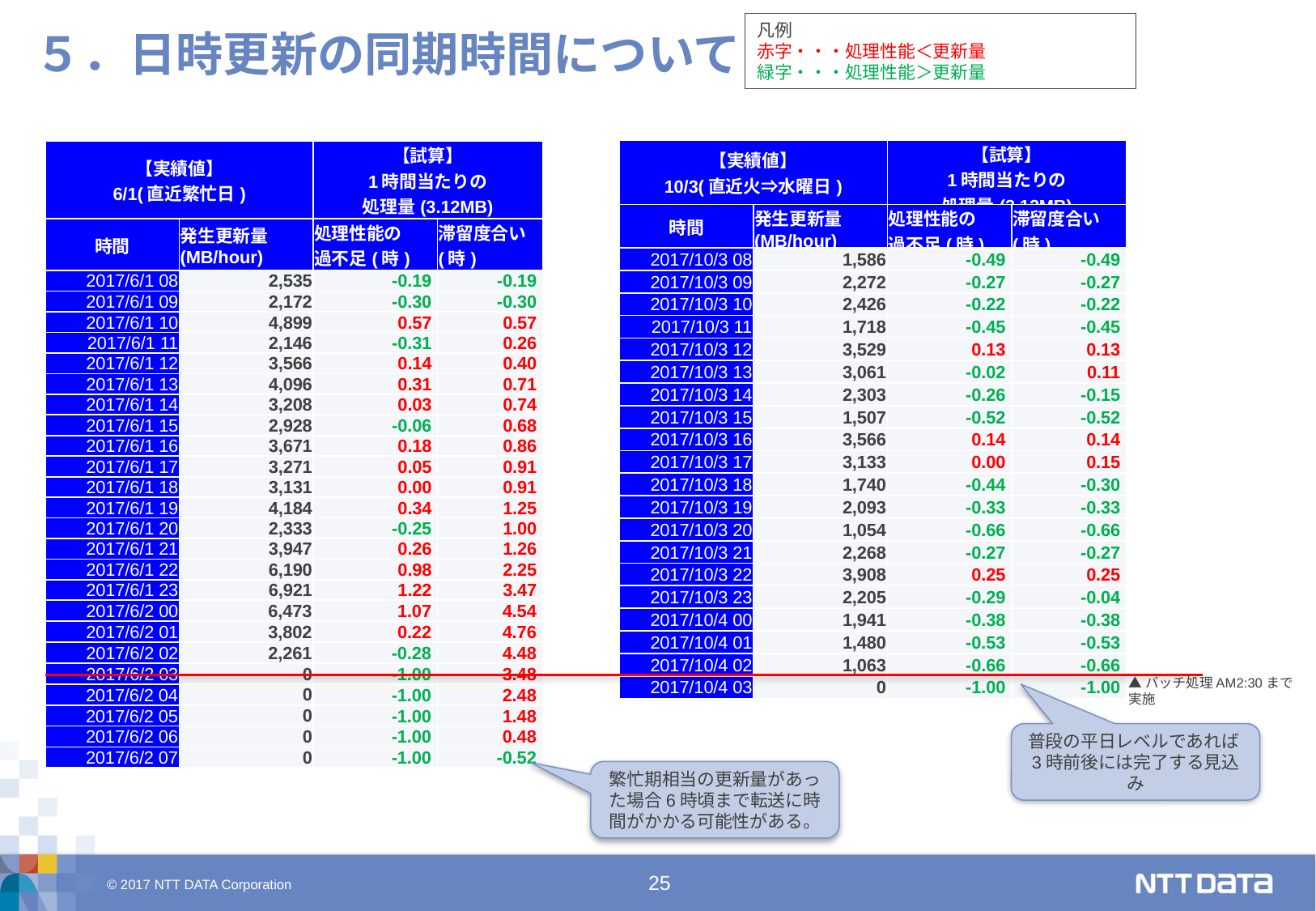

５．日時更新の同期時間について
凡例
赤字・・・処理性能＜更新量
緑字・・・処理性能＞更新量
| 【実績値】 10/3(直近火⇒水曜日) |  | 【試算】 1時間当たりの 処理量(3.12MB) |  |
| --- | --- | --- | --- |
| 時間 | 発生更新量(MB/hour) | 処理性能の 過不足(時) | 滞留度合い (時) |
| 2017/10/3 08 | 1,586 | -0.49 | -0.49 |
| 2017/10/3 09 | 2,272 | -0.27 | -0.27 |
| 2017/10/3 10 | 2,426 | -0.22 | -0.22 |
| 2017/10/3 11 | 1,718 | -0.45 | -0.45 |
| 2017/10/3 12 | 3,529 | 0.13 | 0.13 |
| 2017/10/3 13 | 3,061 | -0.02 | 0.11 |
| 2017/10/3 14 | 2,303 | -0.26 | -0.15 |
| 2017/10/3 15 | 1,507 | -0.52 | -0.52 |
| 2017/10/3 16 | 3,566 | 0.14 | 0.14 |
| 2017/10/3 17 | 3,133 | 0.00 | 0.15 |
| 2017/10/3 18 | 1,740 | -0.44 | -0.30 |
| 2017/10/3 19 | 2,093 | -0.33 | -0.33 |
| 2017/10/3 20 | 1,054 | -0.66 | -0.66 |
| 2017/10/3 21 | 2,268 | -0.27 | -0.27 |
| 2017/10/3 22 | 3,908 | 0.25 | 0.25 |
| 2017/10/3 23 | 2,205 | -0.29 | -0.04 |
| 2017/10/4 00 | 1,941 | -0.38 | -0.38 |
| 2017/10/4 01 | 1,480 | -0.53 | -0.53 |
| 2017/10/4 02 | 1,063 | -0.66 | -0.66 |
| 2017/10/4 03 | 0 | -1.00 | -1.00 |
| 【実績値】 6/1(直近繁忙日) |  | 【試算】 1時間当たりの 処理量(3.12MB) |  |
| --- | --- | --- | --- |
| 時間 | 発生更新量(MB/hour) | 処理性能の 過不足(時) | 滞留度合い (時) |
| 2017/6/1 08 | 2,535 | -0.19 | -0.19 |
| 2017/6/1 09 | 2,172 | -0.30 | -0.30 |
| 2017/6/1 10 | 4,899 | 0.57 | 0.57 |
| 2017/6/1 11 | 2,146 | -0.31 | 0.26 |
| 2017/6/1 12 | 3,566 | 0.14 | 0.40 |
| 2017/6/1 13 | 4,096 | 0.31 | 0.71 |
| 2017/6/1 14 | 3,208 | 0.03 | 0.74 |
| 2017/6/1 15 | 2,928 | -0.06 | 0.68 |
| 2017/6/1 16 | 3,671 | 0.18 | 0.86 |
| 2017/6/1 17 | 3,271 | 0.05 | 0.91 |
| 2017/6/1 18 | 3,131 | 0.00 | 0.91 |
| 2017/6/1 19 | 4,184 | 0.34 | 1.25 |
| 2017/6/1 20 | 2,333 | -0.25 | 1.00 |
| 2017/6/1 21 | 3,947 | 0.26 | 1.26 |
| 2017/6/1 22 | 6,190 | 0.98 | 2.25 |
| 2017/6/1 23 | 6,921 | 1.22 | 3.47 |
| 2017/6/2 00 | 6,473 | 1.07 | 4.54 |
| 2017/6/2 01 | 3,802 | 0.22 | 4.76 |
| 2017/6/2 02 | 2,261 | -0.28 | 4.48 |
| 2017/6/2 03 | 0 | -1.00 | 3.48 |
| 2017/6/2 04 | 0 | -1.00 | 2.48 |
| 2017/6/2 05 | 0 | -1.00 | 1.48 |
| 2017/6/2 06 | 0 | -1.00 | 0.48 |
| 2017/6/2 07 | 0 | -1.00 | -0.52 |
▲バッチ処理AM2:30まで実施
普段の平日レベルであれば3時前後には完了する見込み
繁忙期相当の更新量があった場合6時頃まで転送に時間がかかる可能性がある。